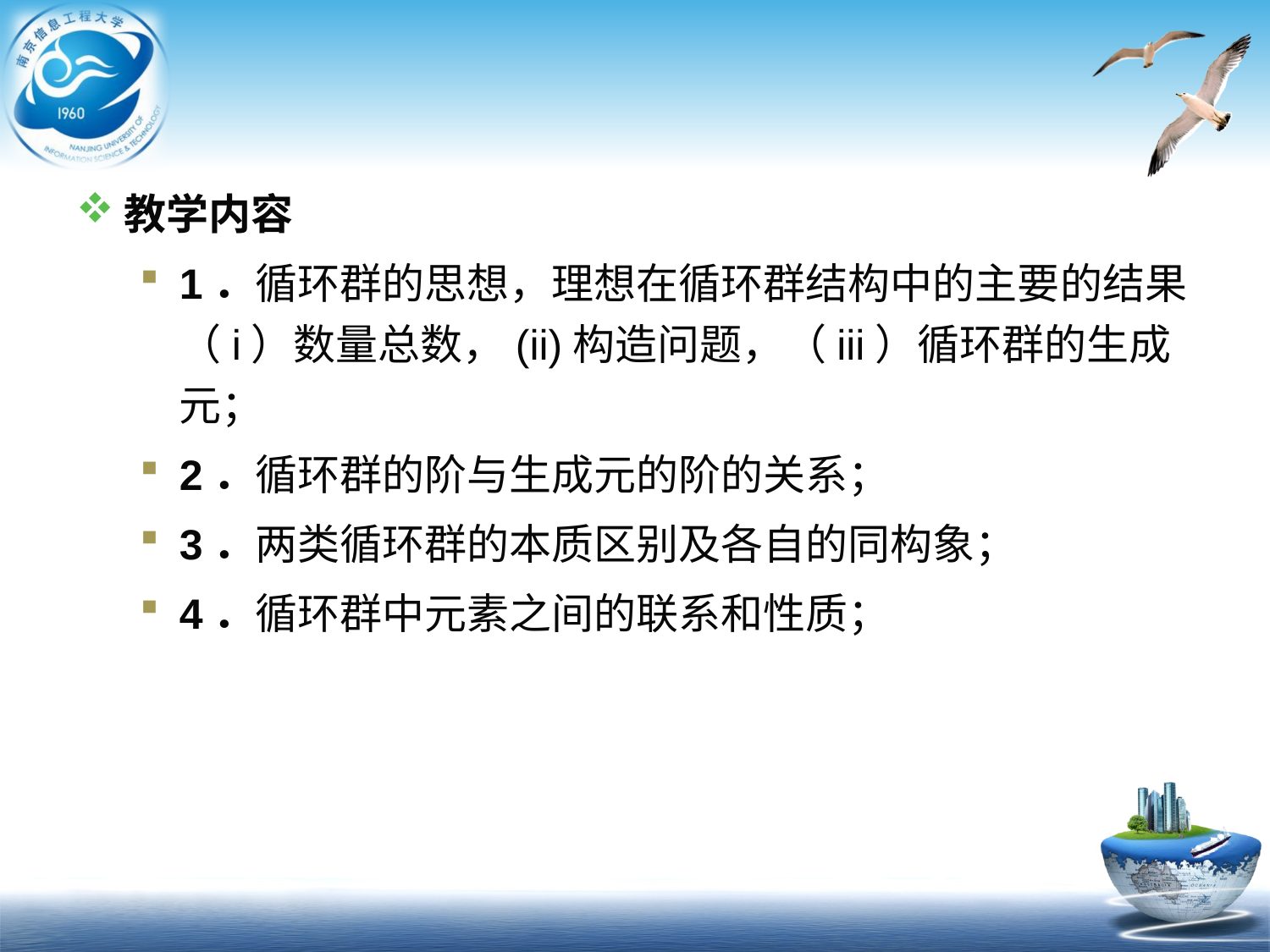

#
教学内容
1．循环群的思想，理想在循环群结构中的主要的结果（i）数量总数，(ii)构造问题，（iii）循环群的生成元；
2．循环群的阶与生成元的阶的关系；
3．两类循环群的本质区别及各自的同构象；
4．循环群中元素之间的联系和性质；